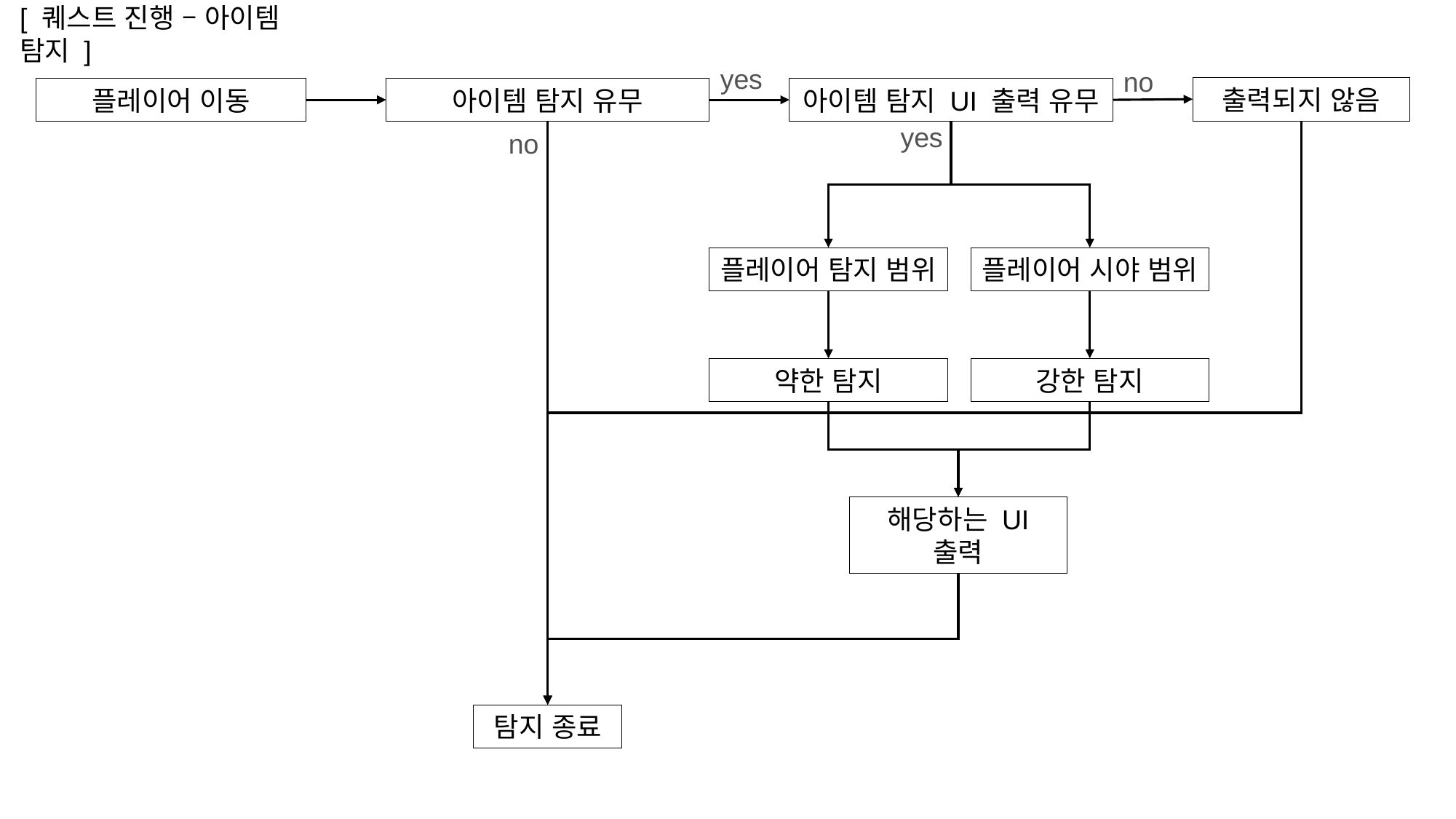

[ 퀘스트 진행 – 아이템 탐지 ]
yes
no
출력되지 않음
플레이어 이동
아이템 탐지 유무
아이템 탐지 UI 출력 유무
yes
no
플레이어 탐지 범위
플레이어 시야 범위
약한 탐지
강한 탐지
해당하는 UI 출력
탐지 종료